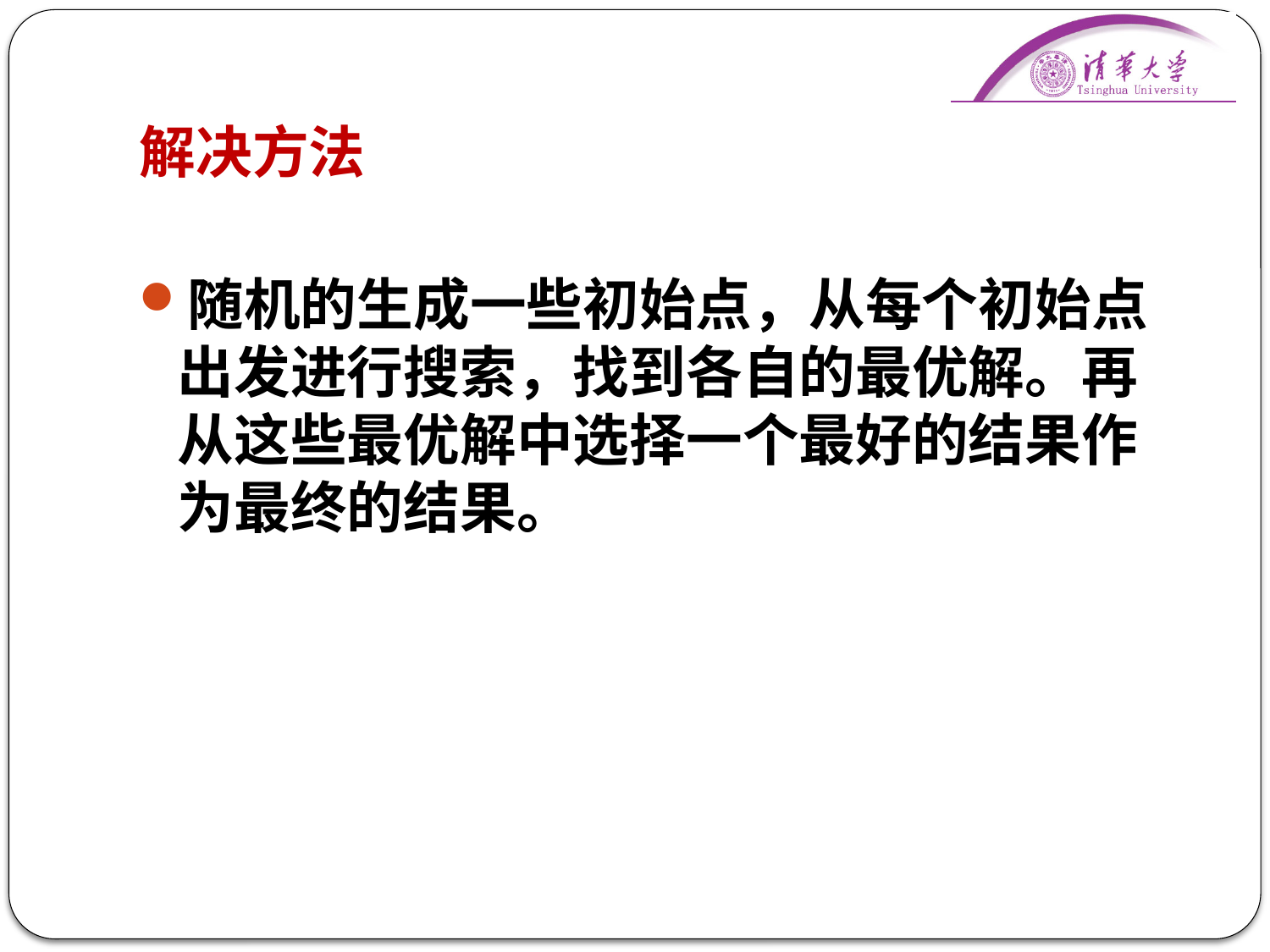

# 解决方法
随机的生成一些初始点，从每个初始点出发进行搜索，找到各自的最优解。再从这些最优解中选择一个最好的结果作为最终的结果。